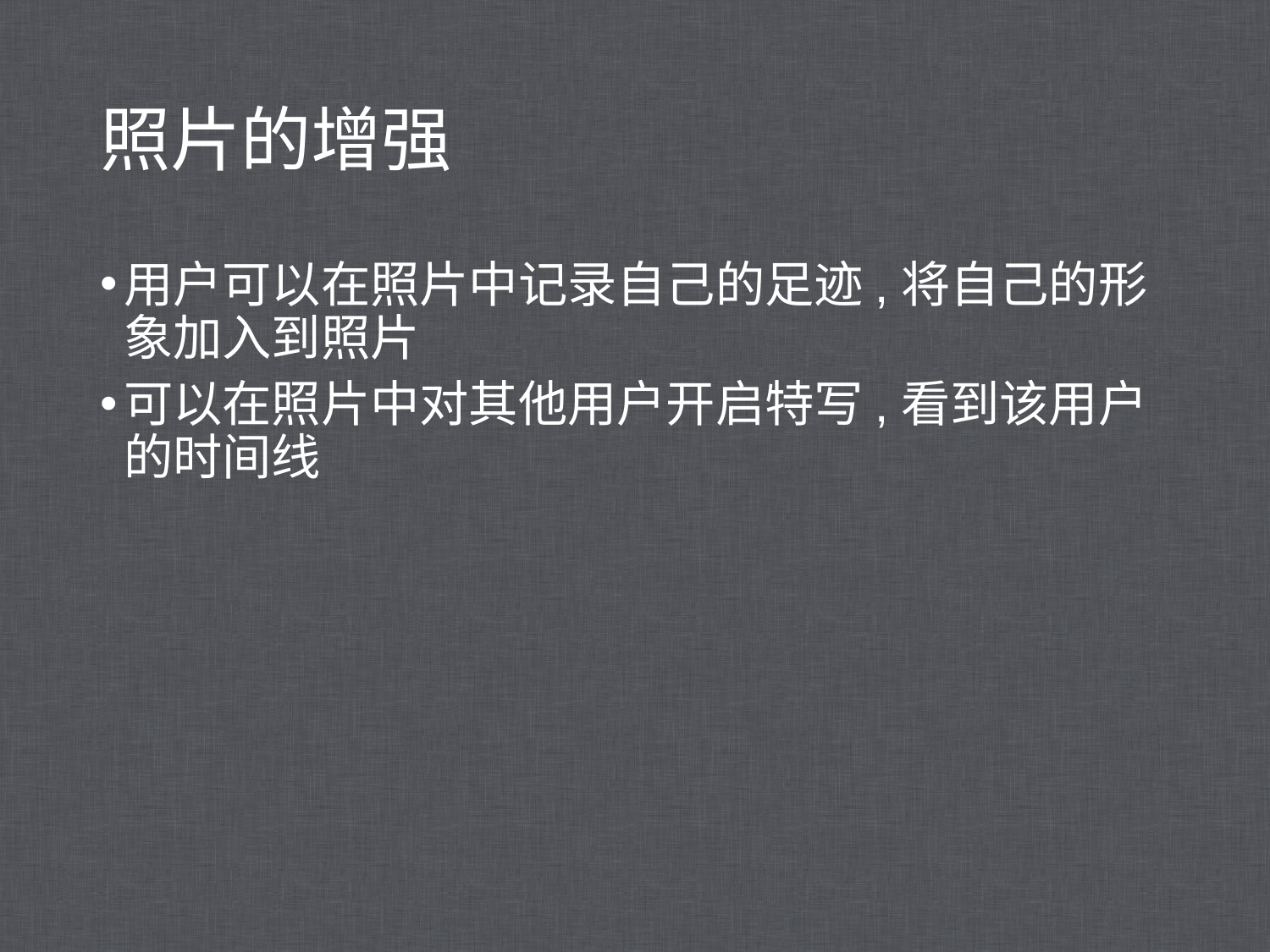

# 照片的增强
用户可以在照片中记录自己的足迹,将自己的形象加入到照片
可以在照片中对其他用户开启特写,看到该用户的时间线